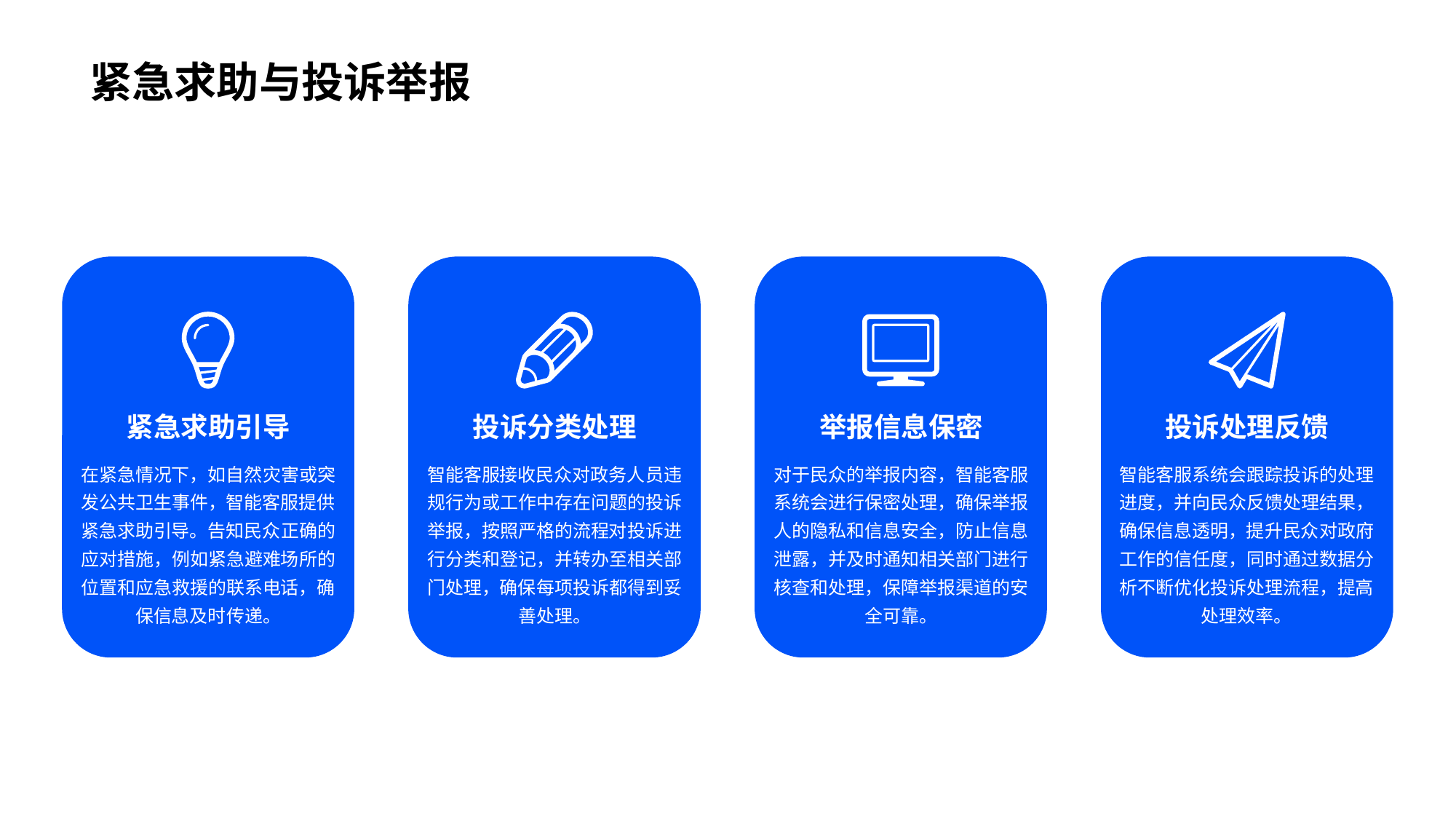

紧急求助与投诉举报

紧急求助引导
在紧急情况下，如自然灾害或突发公共卫生事件，智能客服提供紧急求助引导。告知民众正确的应对措施，例如紧急避难场所的位置和应急救援的联系电话，确保信息及时传递。

投诉分类处理
智能客服接收民众对政务人员违规行为或工作中存在问题的投诉举报，按照严格的流程对投诉进行分类和登记，并转办至相关部门处理，确保每项投诉都得到妥善处理。

举报信息保密
对于民众的举报内容，智能客服系统会进行保密处理，确保举报人的隐私和信息安全，防止信息泄露，并及时通知相关部门进行核查和处理，保障举报渠道的安全可靠。

投诉处理反馈
智能客服系统会跟踪投诉的处理进度，并向民众反馈处理结果，确保信息透明，提升民众对政府工作的信任度，同时通过数据分析不断优化投诉处理流程，提高处理效率。